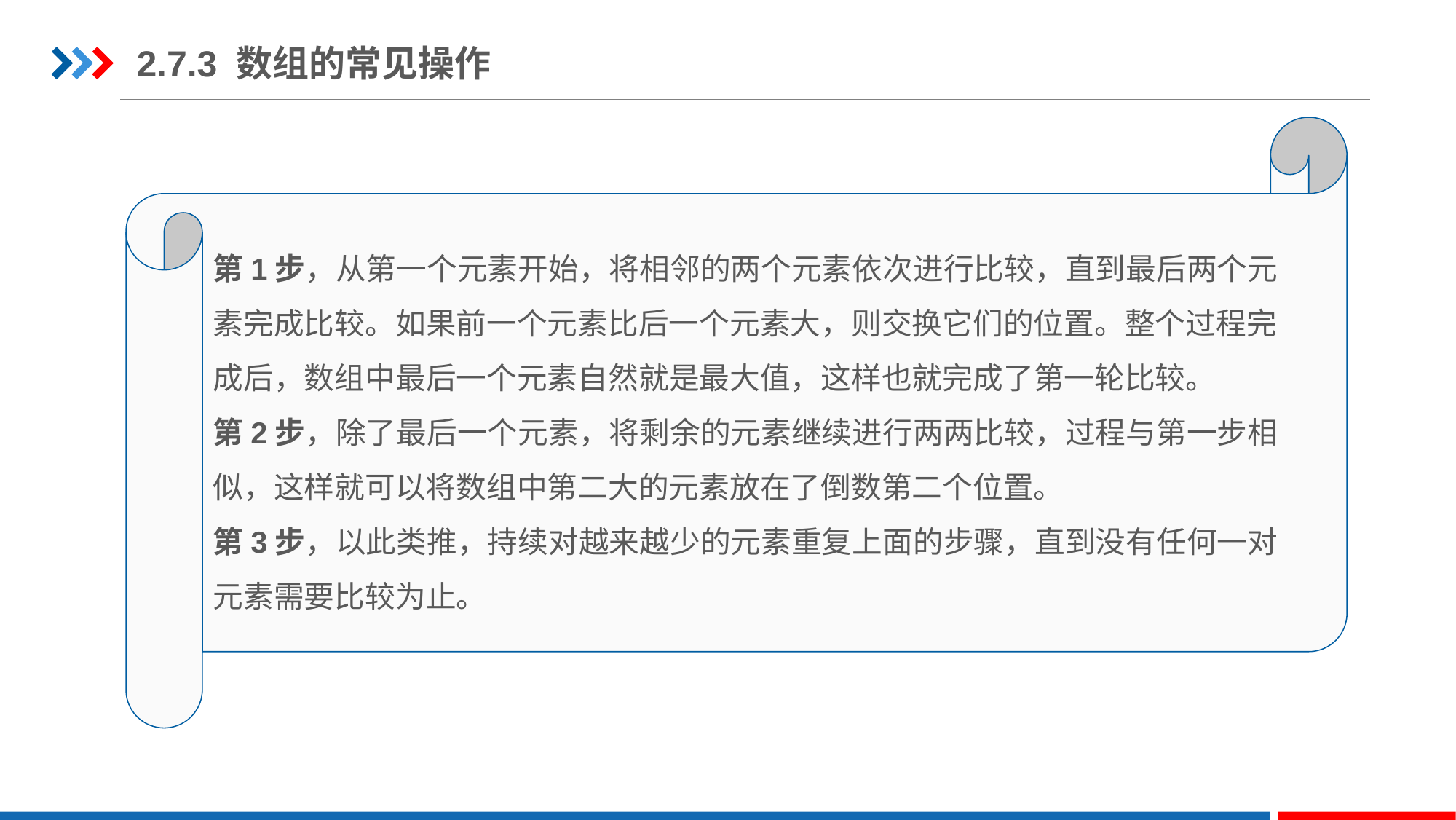

2.7.3 数组的常见操作
第1步，从第一个元素开始，将相邻的两个元素依次进行比较，直到最后两个元素完成比较。如果前一个元素比后一个元素大，则交换它们的位置。整个过程完成后，数组中最后一个元素自然就是最大值，这样也就完成了第一轮比较。
第2步，除了最后一个元素，将剩余的元素继续进行两两比较，过程与第一步相似，这样就可以将数组中第二大的元素放在了倒数第二个位置。
第3步，以此类推，持续对越来越少的元素重复上面的步骤，直到没有任何一对元素需要比较为止。